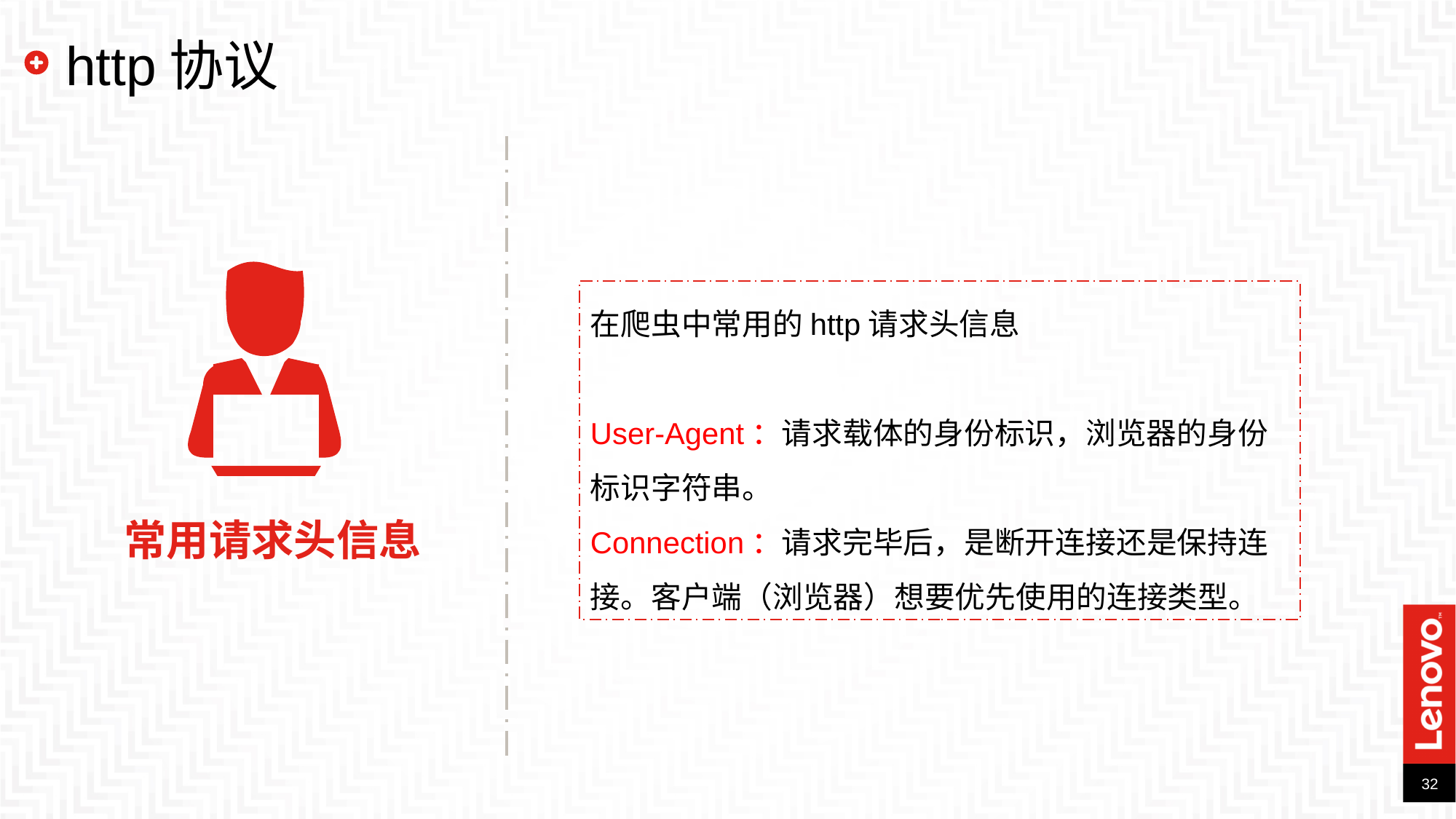

http协议

常用请求头信息
在爬虫中常用的http请求头信息

User-Agent：请求载体的身份标识，浏览器的身份标识字符串。
Connection：请求完毕后，是断开连接还是保持连接。客户端（浏览器）想要优先使用的连接类型。